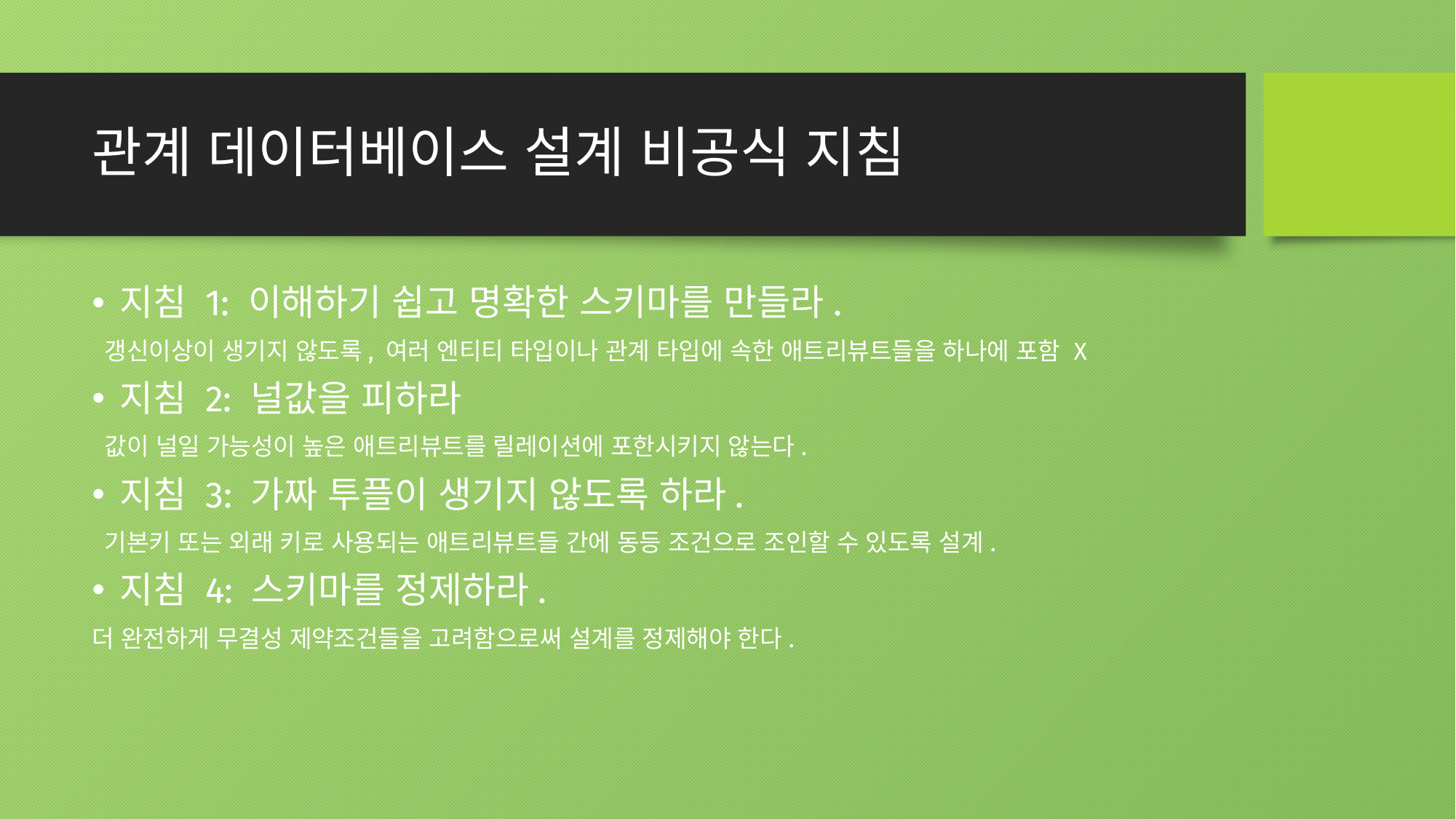

# 관계 데이터베이스 설계 비공식 지침
지침 1: 이해하기 쉽고 명확한 스키마를 만들라.
 갱신이상이 생기지 않도록, 여러 엔티티 타입이나 관계 타입에 속한 애트리뷰트들을 하나에 포함 X
지침 2: 널값을 피하라
 값이 널일 가능성이 높은 애트리뷰트를 릴레이션에 포한시키지 않는다.
지침 3: 가짜 투플이 생기지 않도록 하라.
 기본키 또는 외래 키로 사용되는 애트리뷰트들 간에 동등 조건으로 조인할 수 있도록 설계.
지침 4: 스키마를 정제하라.
더 완전하게 무결성 제약조건들을 고려함으로써 설계를 정제해야 한다.